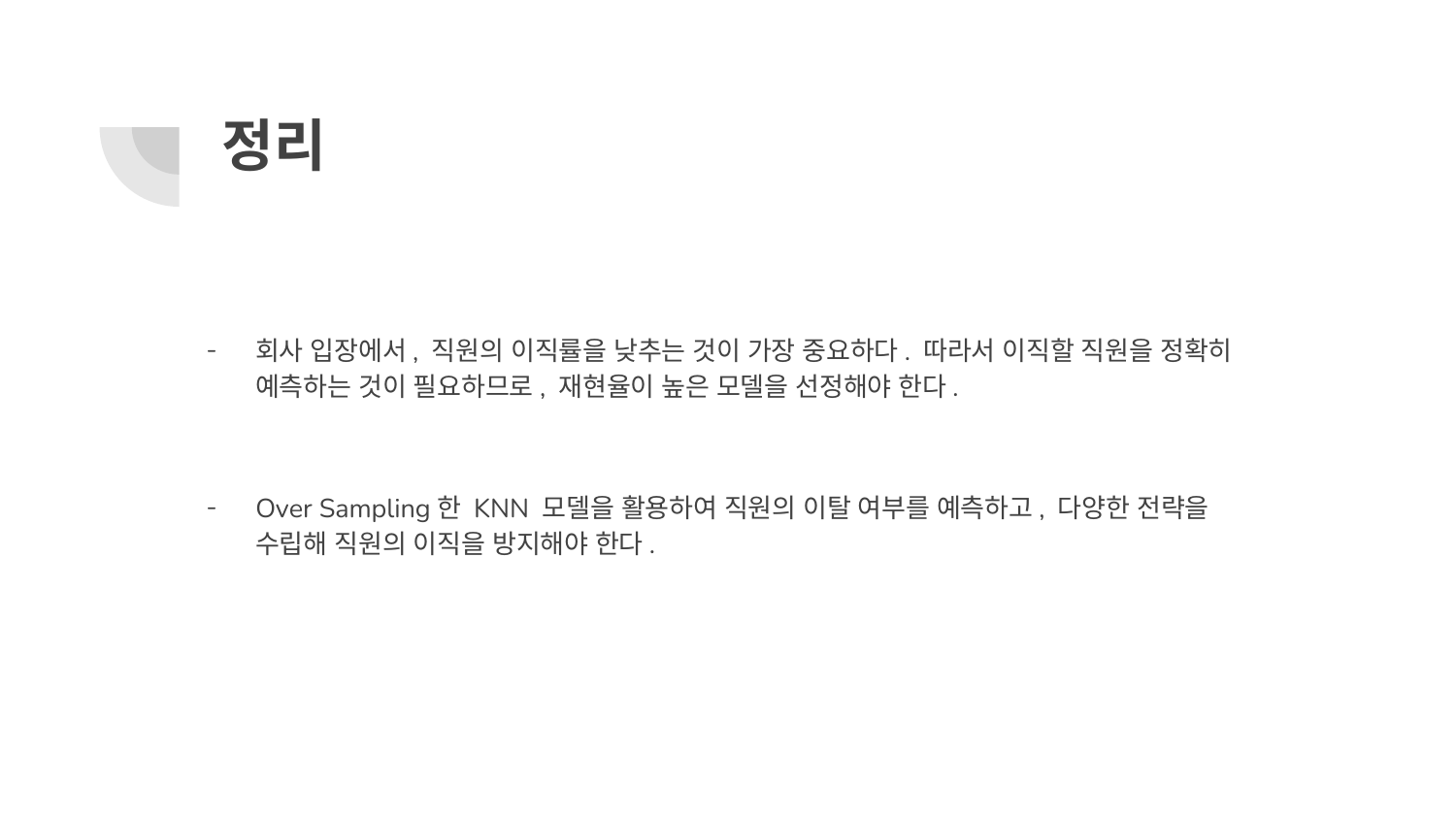

# 정리
회사 입장에서, 직원의 이직률을 낮추는 것이 가장 중요하다. 따라서 이직할 직원을 정확히 예측하는 것이 필요하므로, 재현율이 높은 모델을 선정해야 한다.

Over Sampling한 KNN 모델을 활용하여 직원의 이탈 여부를 예측하고, 다양한 전략을 수립해 직원의 이직을 방지해야 한다.